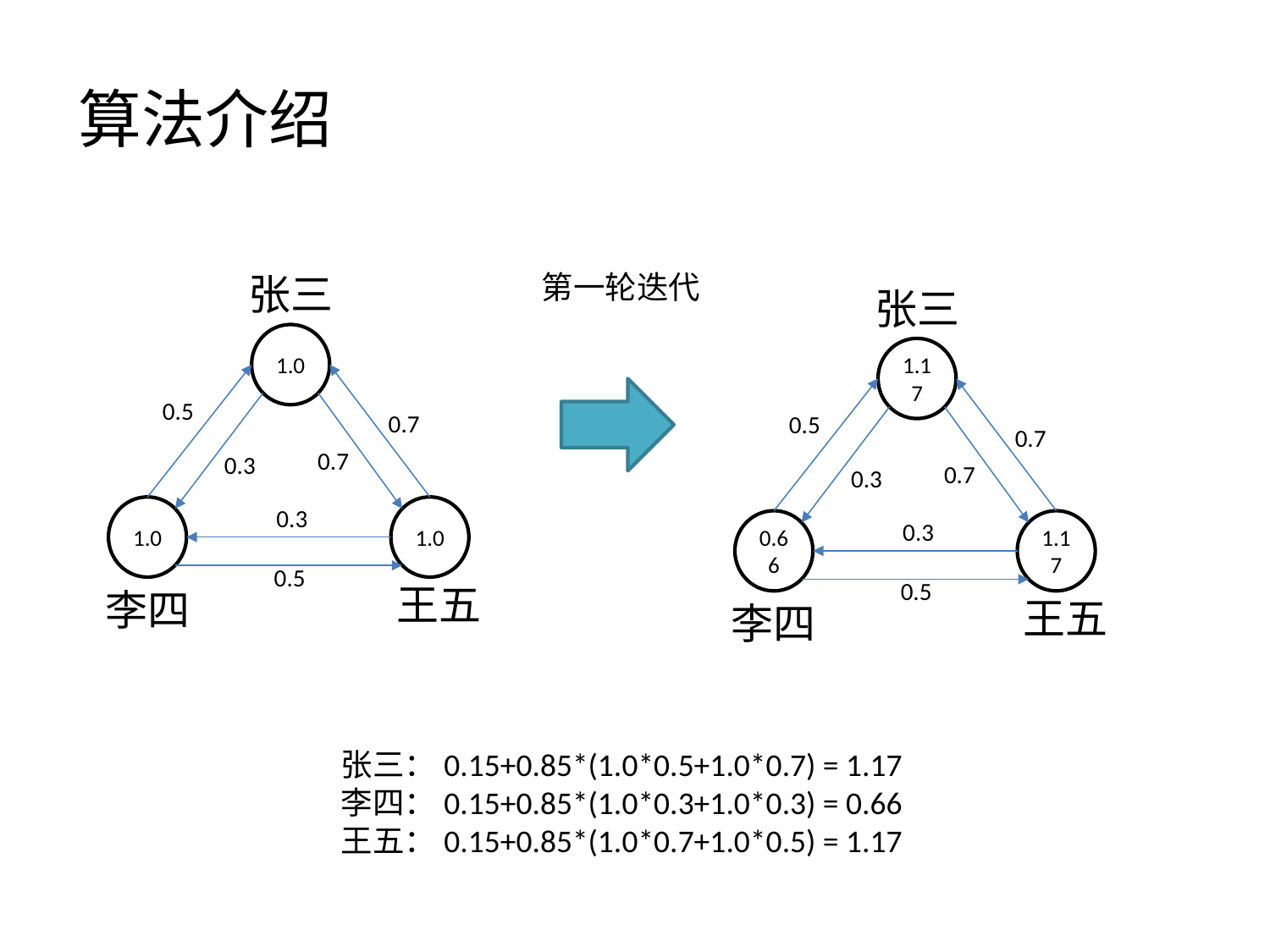

# 算法介绍
第一轮迭代
张三
张三
1.0
1.17

0.5
0.7
0.5
0.7
0.7
0.3
0.7
0.3
0.3
1.0
1.0
0.3
1.17
0.66
0.5
0.5
王五
李四
王五
李四
张三：0.15+0.85*(1.0*0.5+1.0*0.7) = 1.17
李四：0.15+0.85*(1.0*0.3+1.0*0.3) = 0.66
王五：0.15+0.85*(1.0*0.7+1.0*0.5) = 1.17